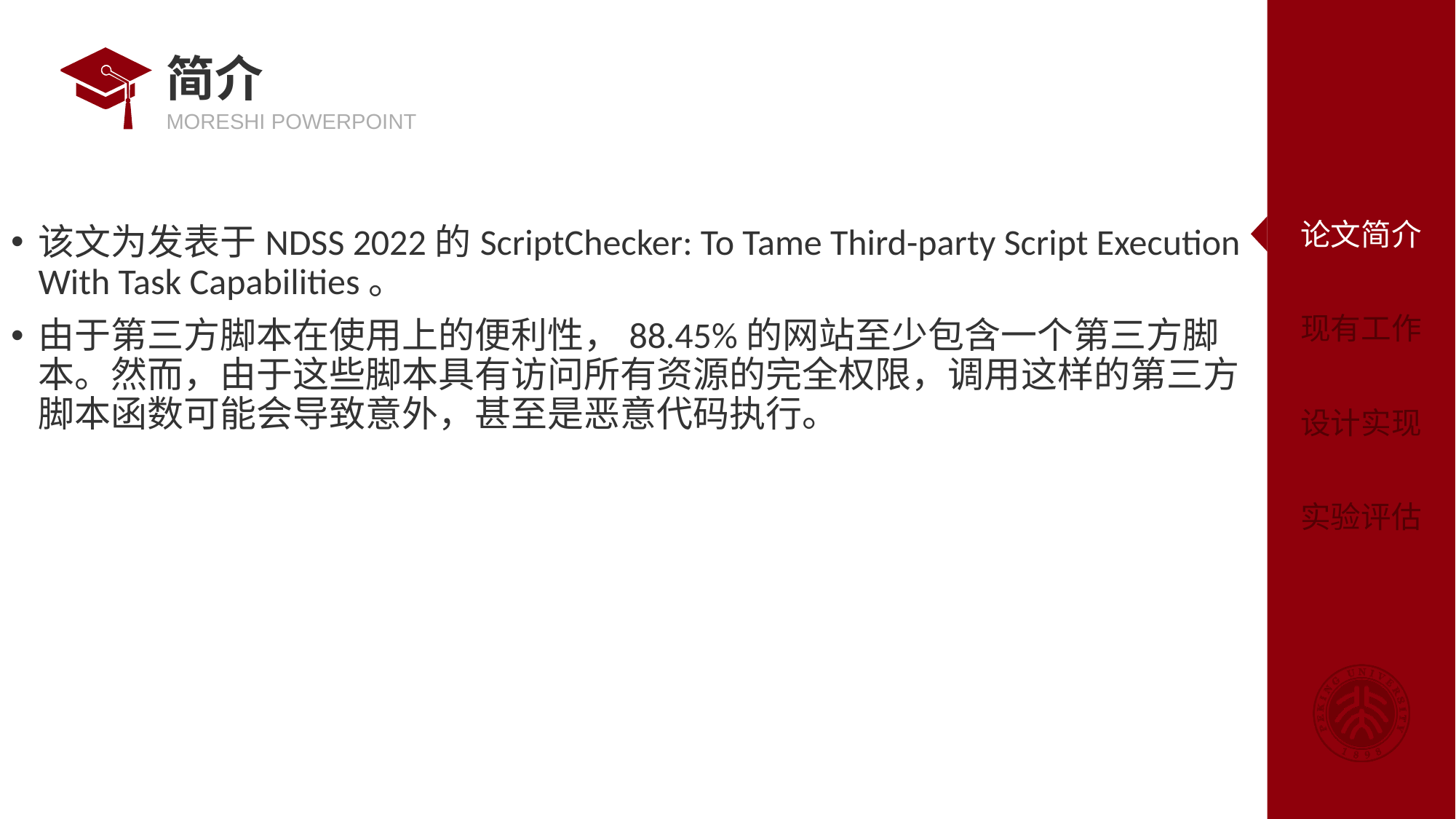

# 简介
该文为发表于NDSS 2022的ScriptChecker: To Tame Third-party Script Execution With Task Capabilities。
由于第三方脚本在使用上的便利性，88.45%的网站至少包含一个第三方脚本。然而，由于这些脚本具有访问所有资源的完全权限，调用这样的第三方脚本函数可能会导致意外，甚至是恶意代码执行。